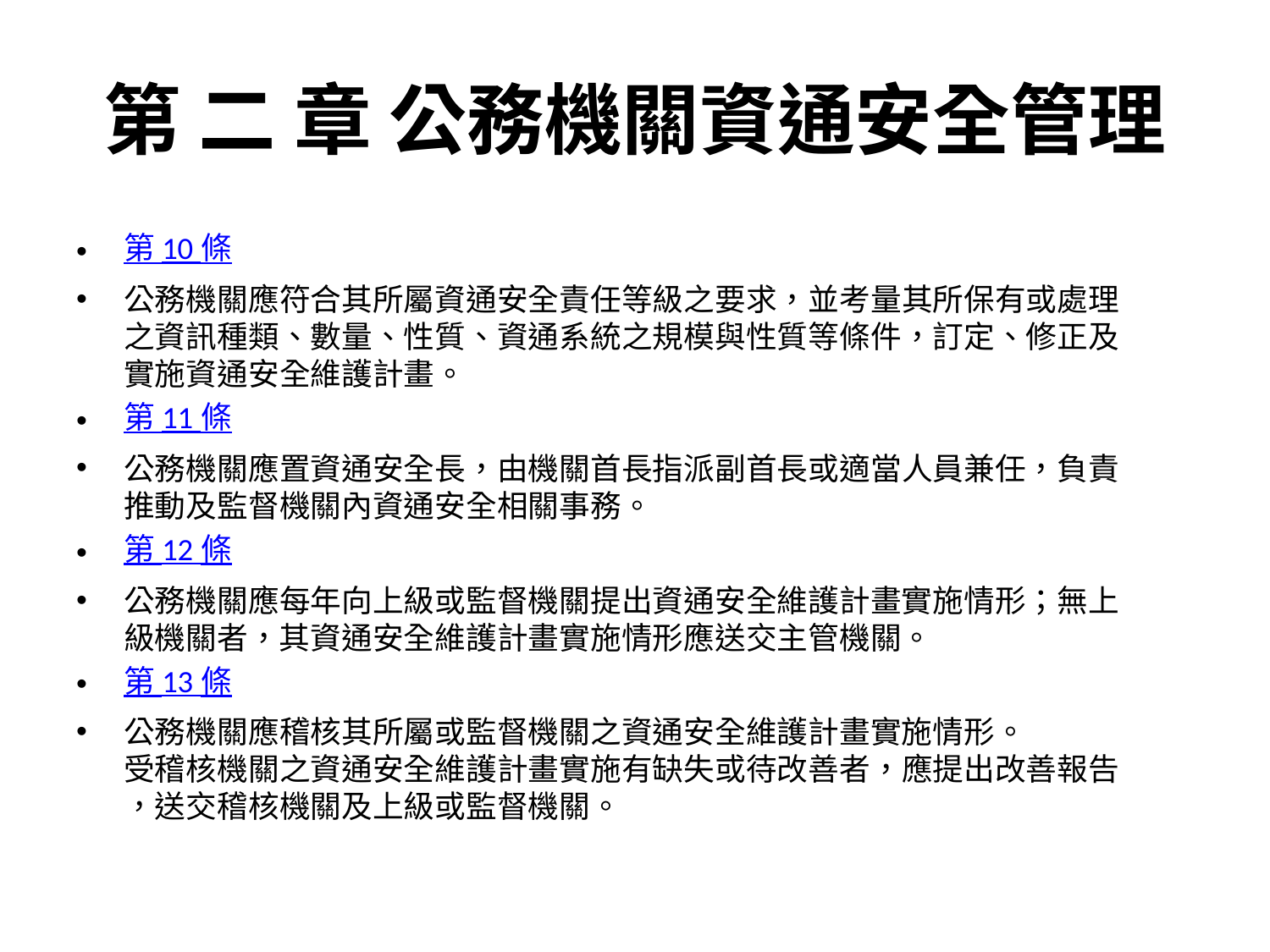

# 第 二 章 公務機關資通安全管理
第 10 條
公務機關應符合其所屬資通安全責任等級之要求，並考量其所保有或處理
之資訊種類、數量、性質、資通系統之規模與性質等條件，訂定、修正及
實施資通安全維護計畫。
第 11 條
公務機關應置資通安全長，由機關首長指派副首長或適當人員兼任，負責
推動及監督機關內資通安全相關事務。
第 12 條
公務機關應每年向上級或監督機關提出資通安全維護計畫實施情形；無上
級機關者，其資通安全維護計畫實施情形應送交主管機關。
第 13 條
公務機關應稽核其所屬或監督機關之資通安全維護計畫實施情形。
受稽核機關之資通安全維護計畫實施有缺失或待改善者，應提出改善報告
，送交稽核機關及上級或監督機關。